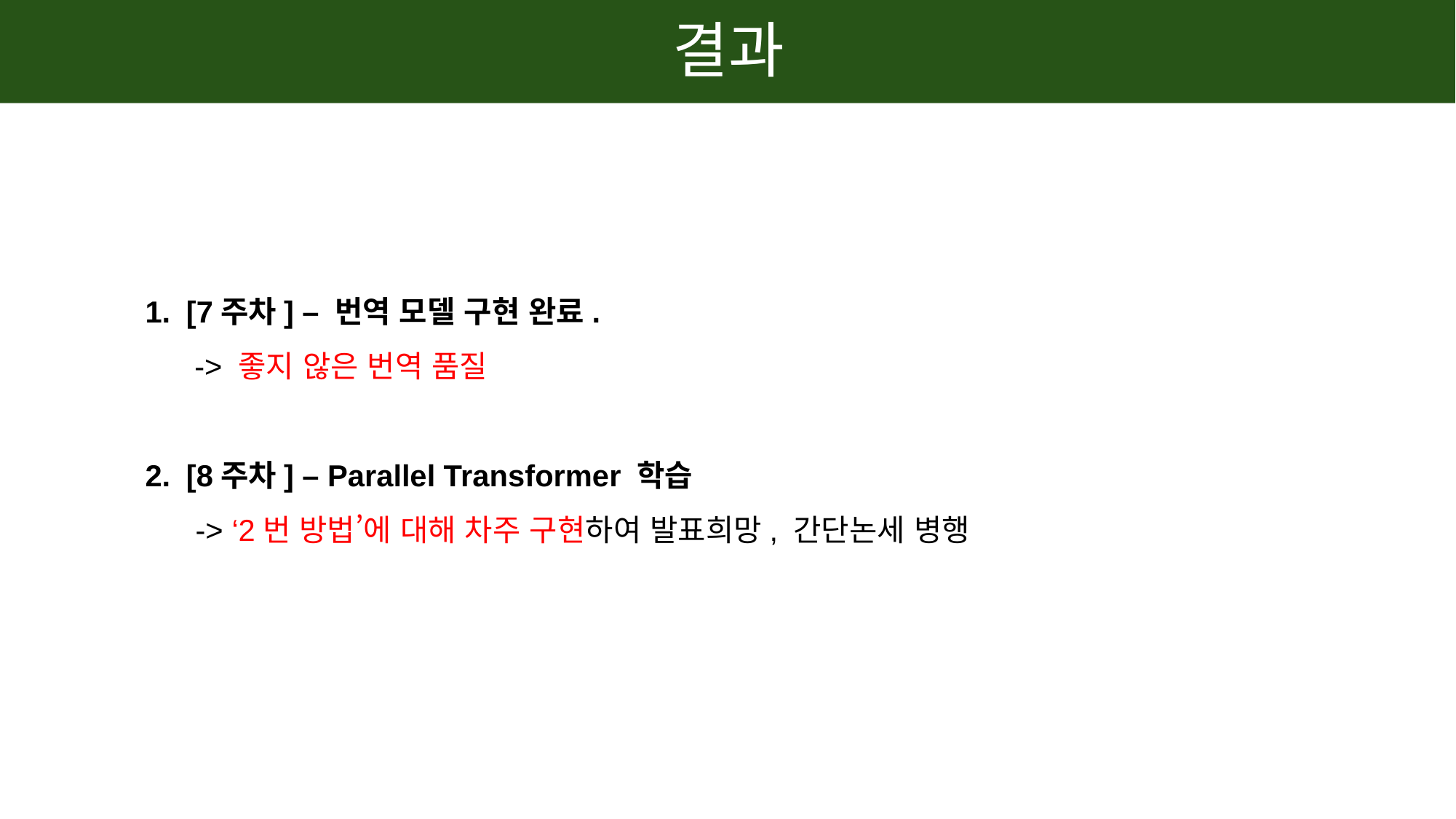

결과
[7주차] – 번역 모델 구현 완료.
 -> 좋지 않은 번역 품질

[8주차] – Parallel Transformer 학습
      -> ‘2번 방법’에 대해 차주 구현하여 발표희망, 간단논세 병행